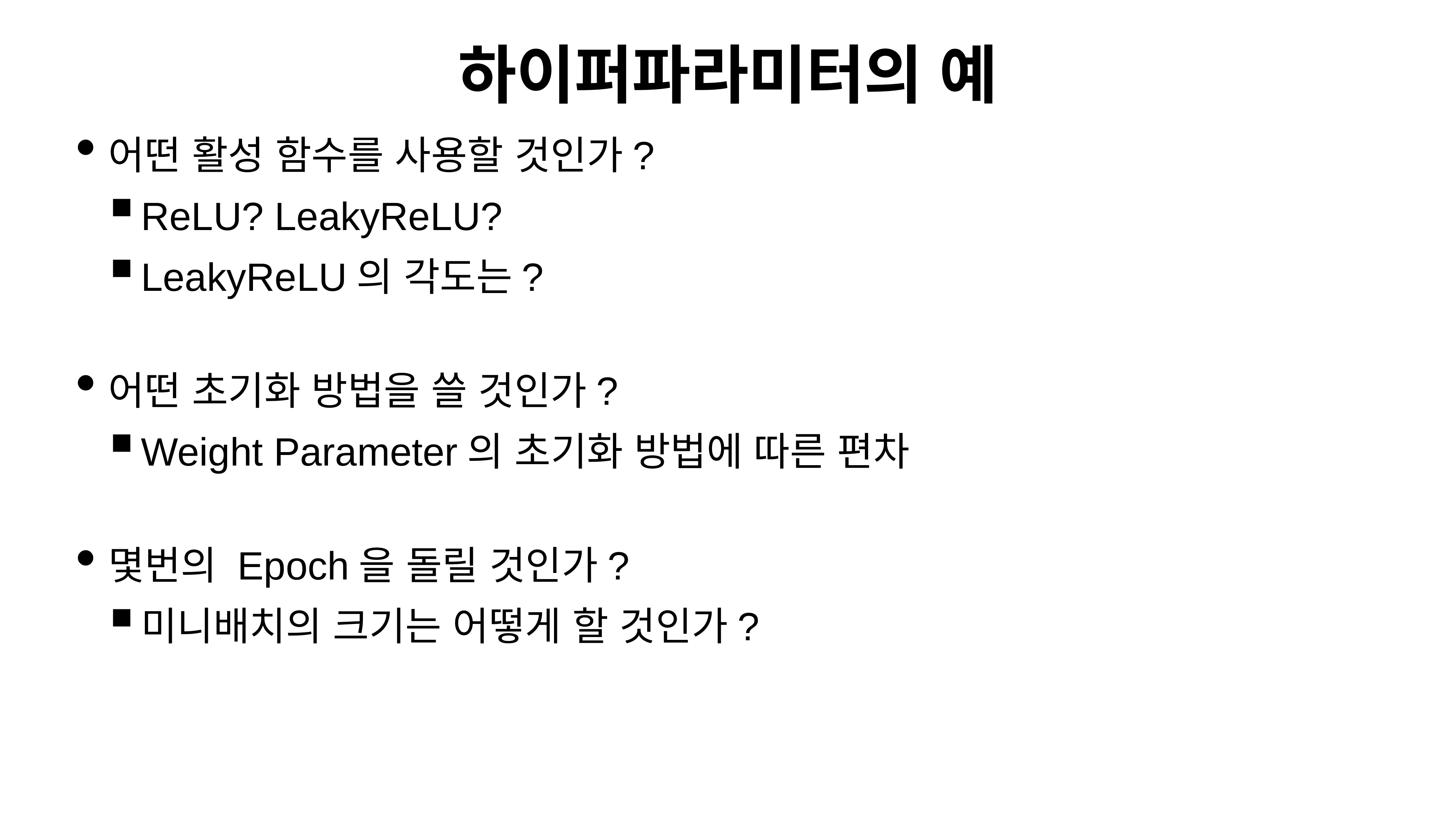

# 하이퍼파라미터의 예
어떤 활성 함수를 사용할 것인가?
ReLU? LeakyReLU?
LeakyReLU의 각도는?

어떤 초기화 방법을 쓸 것인가?
Weight Parameter의 초기화 방법에 따른 편차

몇번의 Epoch을 돌릴 것인가?
미니배치의 크기는 어떻게 할 것인가?